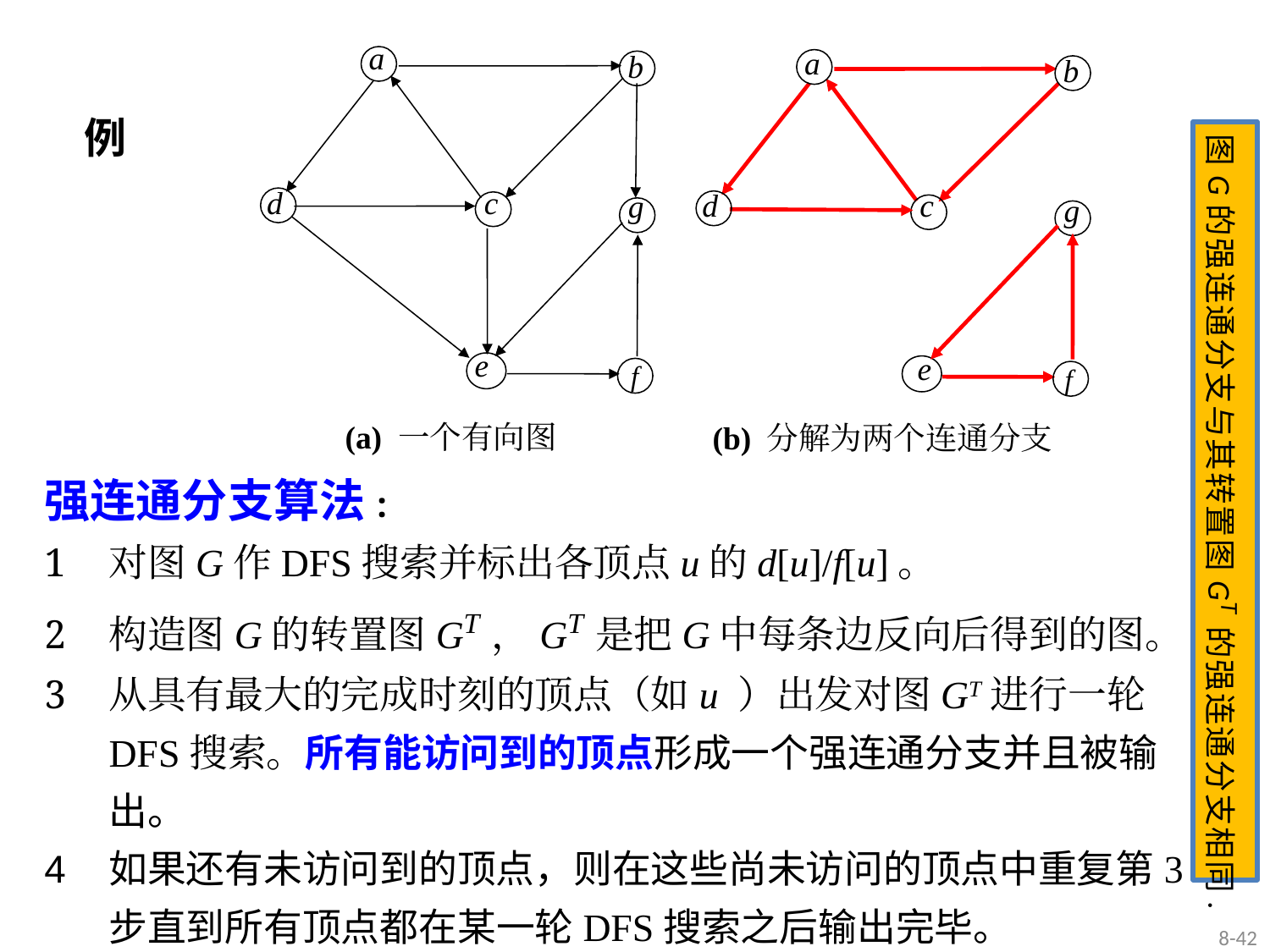

a
a
b
b

c
d
d
c
g
g

e
e
f

f

(a) 一个有向图
(b) 分解为两个连通分支
例
图G的强连通分支与其转置图GT的强连通分支相同.

强连通分支算法:
对图G作DFS搜索并标出各顶点u的d[u]/f[u]。
构造图G的转置图GT，GT是把G中每条边反向后得到的图。
从具有最大的完成时刻的顶点（如u ）出发对图GT进行一轮DFS搜索。所有能访问到的顶点形成一个强连通分支并且被输出。
如果还有未访问到的顶点，则在这些尚未访问的顶点中重复第3步直到所有顶点都在某一轮DFS搜索之后输出完毕。
8-42